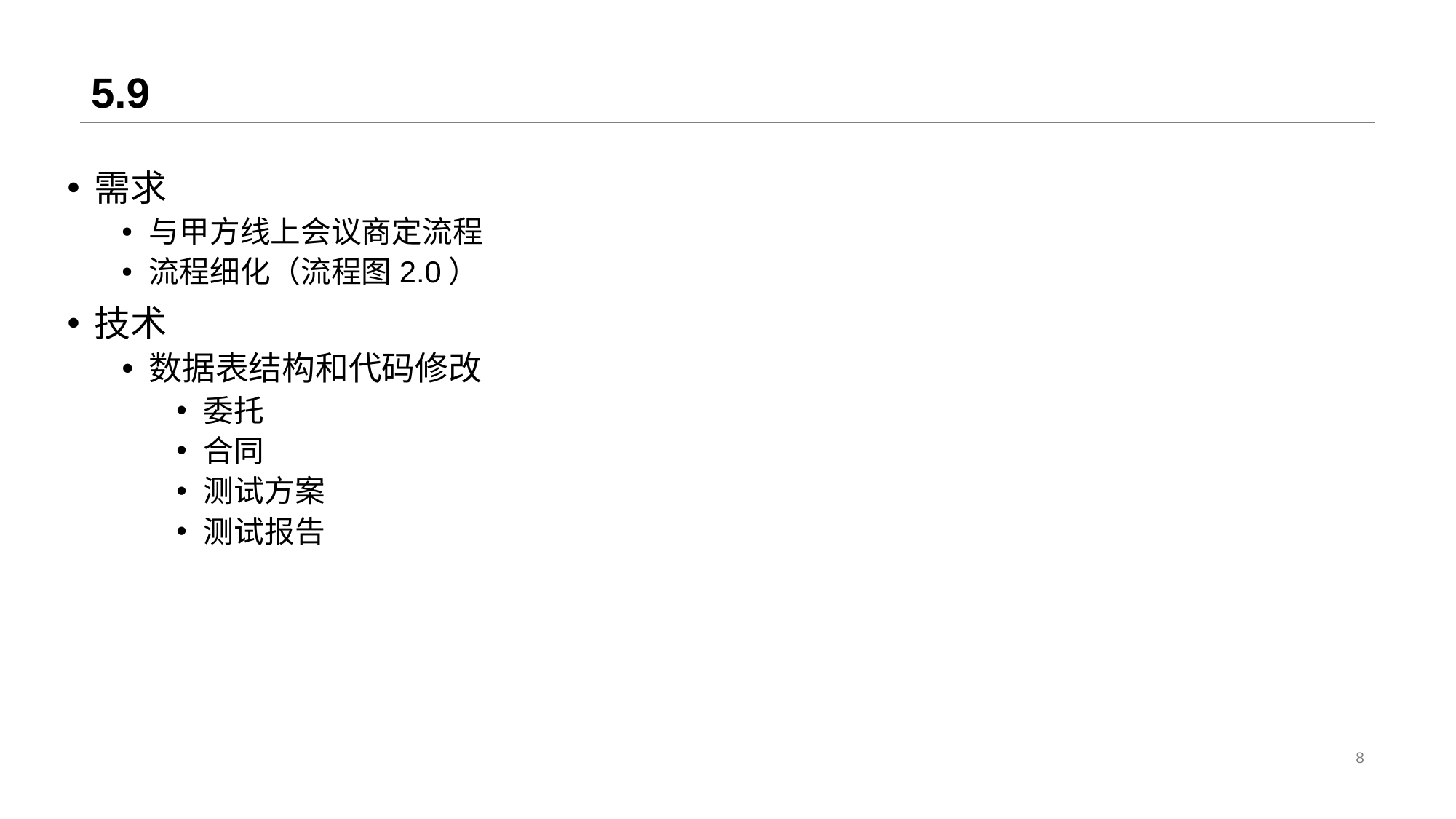

# 5.9
需求
与甲方线上会议商定流程
流程细化（流程图2.0）
技术
数据表结构和代码修改
委托
合同
测试方案
测试报告
8